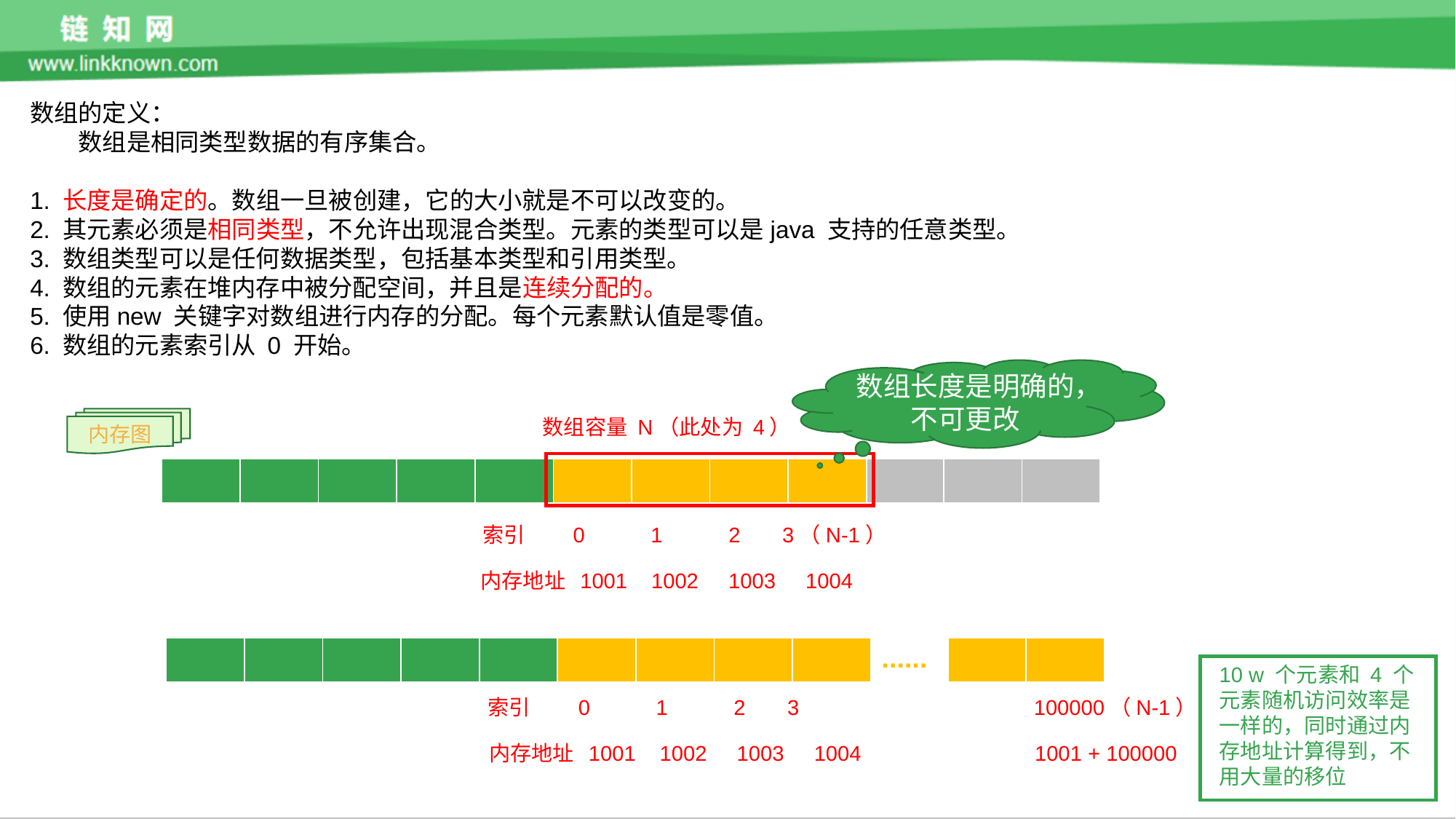

数组的定义：
　　数组是相同类型数据的有序集合。

1. 长度是确定的。数组一旦被创建，它的大小就是不可以改变的。
2. 其元素必须是相同类型，不允许出现混合类型。元素的类型可以是java 支持的任意类型。
3. 数组类型可以是任何数据类型，包括基本类型和引用类型。
4. 数组的元素在堆内存中被分配空间，并且是连续分配的。
5. 使用new 关键字对数组进行内存的分配。每个元素默认值是零值。
6. 数组的元素索引从 0 开始。
数组长度是明确的，不可更改
内存图
数组容量 N（此处为 4）

|  |  |  |  |  |  |  |  |  |  |  |  |
| --- | --- | --- | --- | --- | --- | --- | --- | --- | --- | --- | --- |
索引         0           1           2       3（N-1）
内存地址  1001    1002     1003     1004
|  |  |  |  |  |  |  |  |  | ...... |  |  |
| --- | --- | --- | --- | --- | --- | --- | --- | --- | --- | --- | --- |

10 w 个元素和 4 个元素随机访问效率是一样的，同时通过内存地址计算得到，不用大量的移位
索引         0           1           2       3			100000（N-1）
内存地址  1001    1002     1003     1004		1001 + 100000